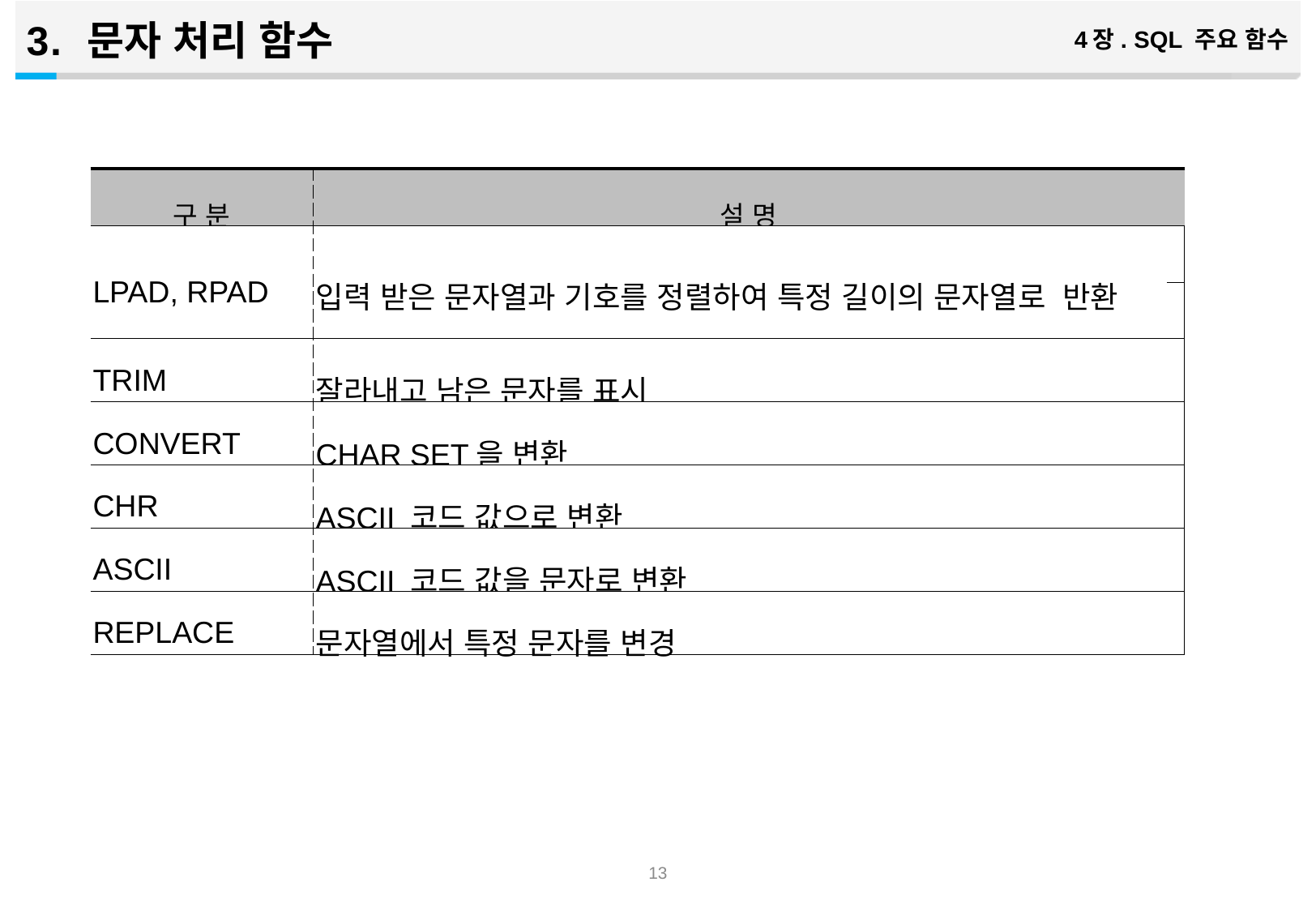

문자 처리 함수
4장. SQL 주요 함수
| 구 분 | 설 명 |  |
| --- | --- | --- |
| LPAD, RPAD | 입력 받은 문자열과 기호를 정렬하여 특정 길이의 문자열로 반환 |  |
|  |  |  |
| TRIM | 잘라내고 남은 문자를 표시 |  |
| CONVERT | CHAR SET을 변환 |  |
| CHR | ASCII 코드 값으로 변환 |  |
| ASCII | ASCII 코드 값을 문자로 변환 |  |
| REPLACE | 문자열에서 특정 문자를 변경 |  |
13